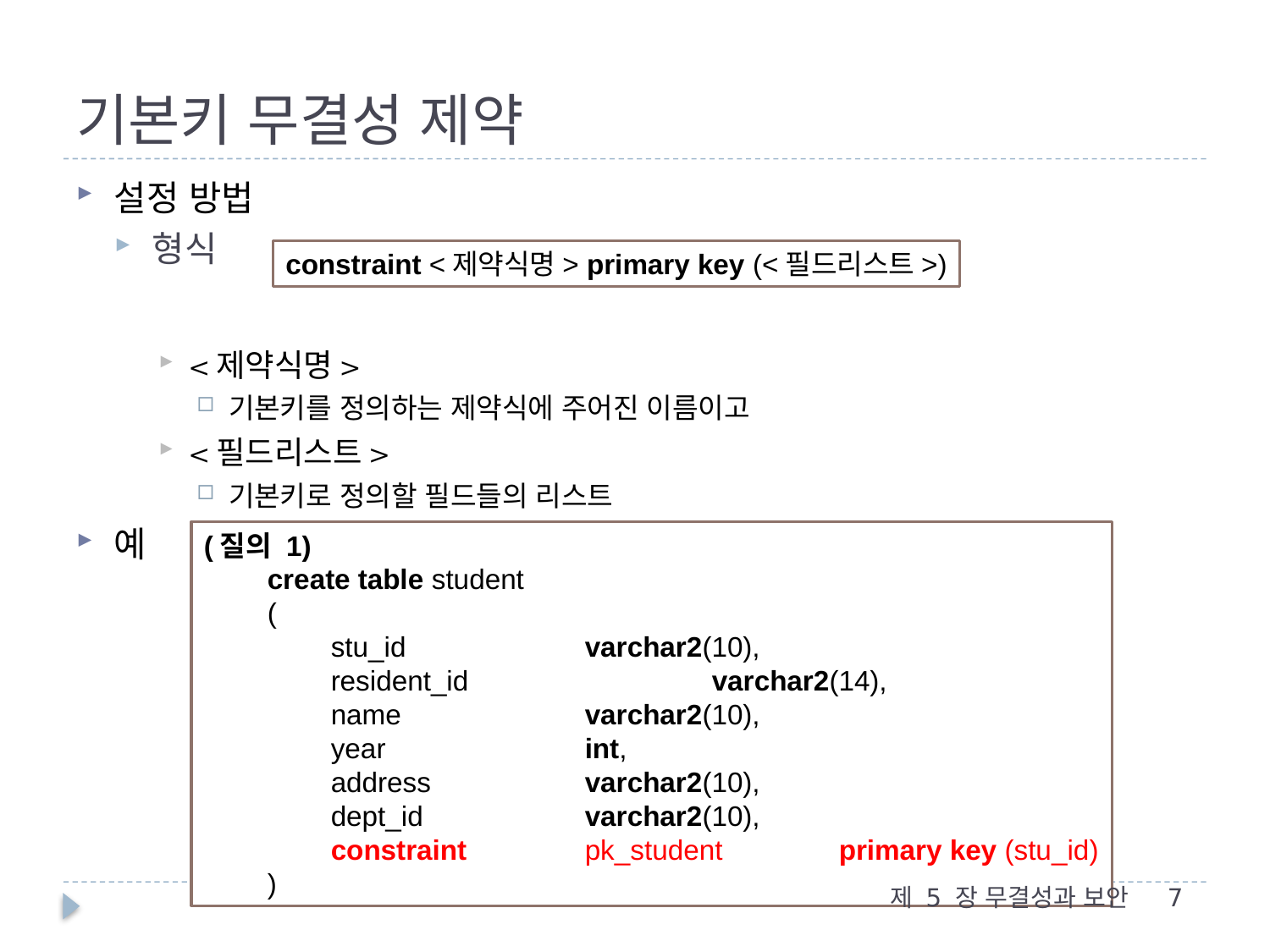

# 기본키 무결성 제약
설정 방법
형식

<제약식명>
기본키를 정의하는 제약식에 주어진 이름이고
<필드리스트>
기본키로 정의할 필드들의 리스트
예

constraint <제약식명> primary key (<필드리스트>)
(질의 1)
create table student
(
stu_id		varchar2(10),
resident_id		varchar2(14),
name		varchar2(10),
year		int,
address		varchar2(10),
dept_id		varchar2(10),
constraint 	pk_student 	primary key (stu_id)
)
제 5 장 무결성과 보안
7